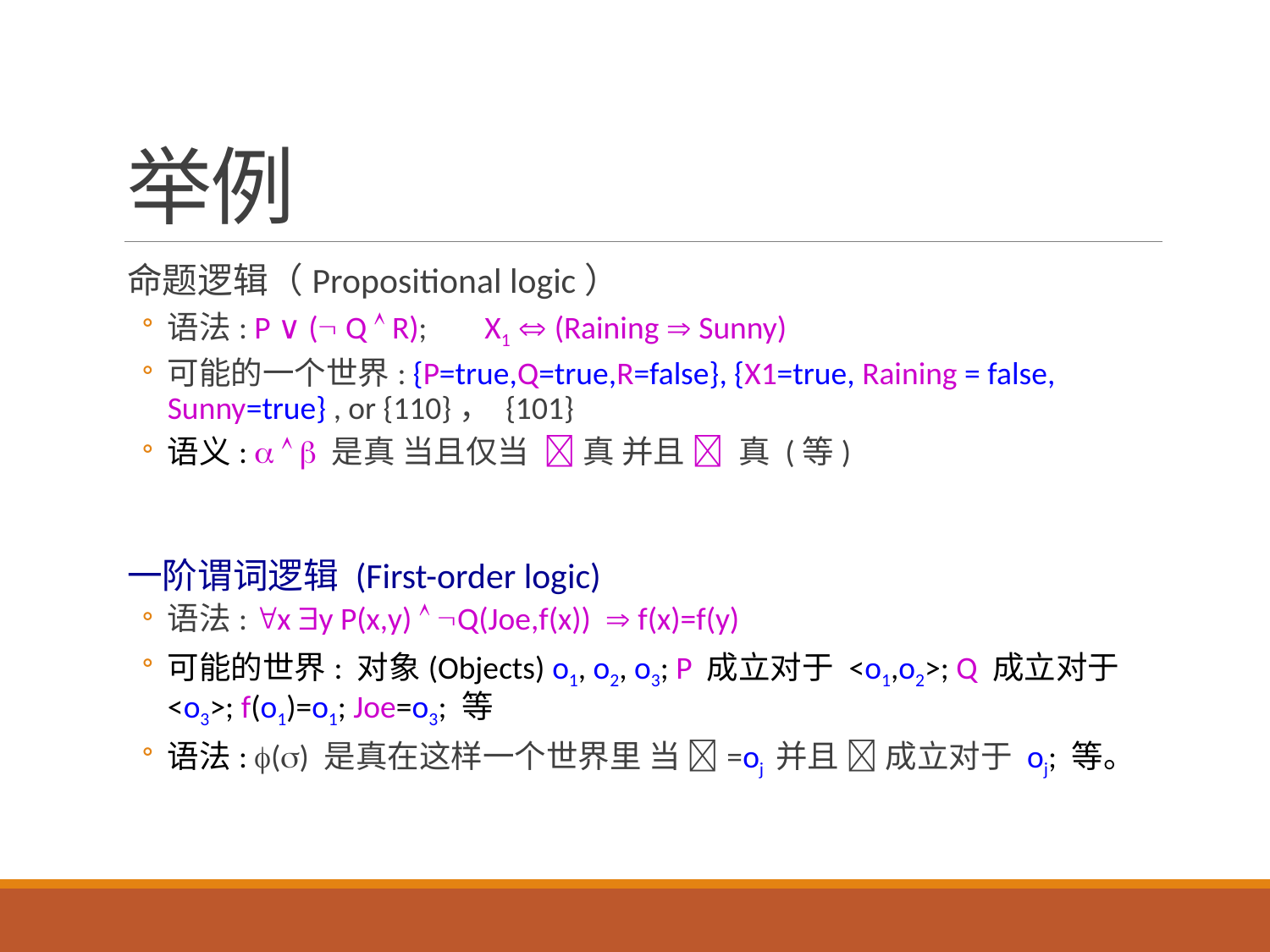

# 举例
命题逻辑（Propositional logic）
语法: P ∨ (¬ Q ∧ R);        X1 ⇔ (Raining ⇒ Sunny)
可能的一个世界: {P=true,Q=true,R=false}, {X1=true, Raining = false, Sunny=true} , or {110}， {101}
语义: α ∧ β 是真 当且仅当  α 真 并且 β  真 (等)

一阶谓词逻辑 (First-order logic)
语法: ∀x ∃y P(x,y) ∧ ¬Q(Joe,f(x))  ⇒ f(x)=f(y)
可能的世界: 对象(Objects) o1, o2, o3; P 成立对于 <o1,o2>; Q 成立对于 <o3>; f(o1)=o1; Joe=o3; 等
语法: φ(σ) 是真在这样一个世界里 当 σ=oj 并且 φ 成立对于 oj; 等。